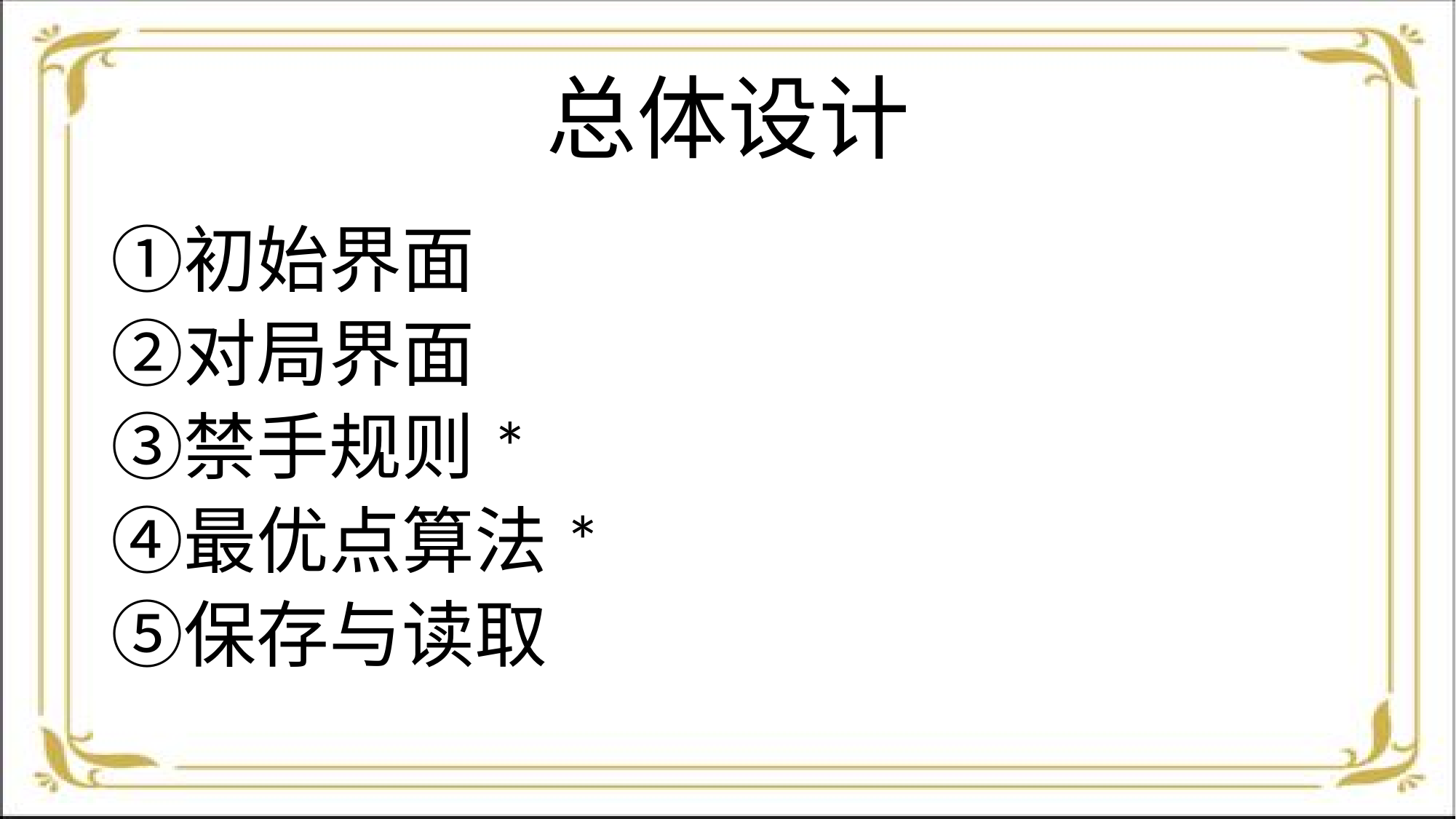

# 总体设计
初始界面
对局界面
禁手规则*
最优点算法*
保存与读取